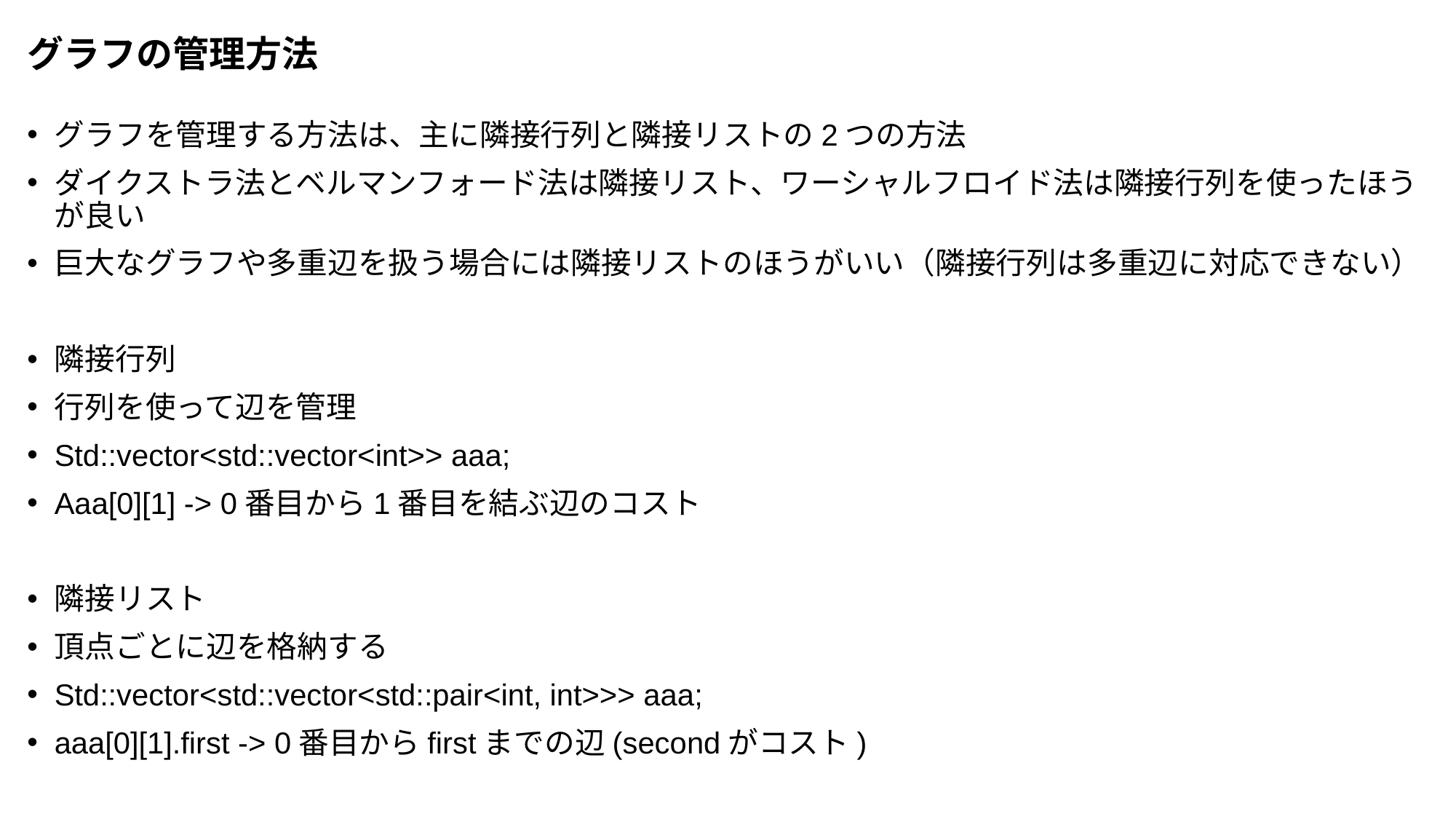

# グラフの管理方法
グラフを管理する方法は、主に隣接行列と隣接リストの2つの方法
ダイクストラ法とベルマンフォード法は隣接リスト、ワーシャルフロイド法は隣接行列を使ったほうが良い
巨大なグラフや多重辺を扱う場合には隣接リストのほうがいい（隣接行列は多重辺に対応できない）

隣接行列
行列を使って辺を管理
Std::vector<std::vector<int>> aaa;
Aaa[0][1] -> 0番目から1番目を結ぶ辺のコスト

隣接リスト
頂点ごとに辺を格納する
Std::vector<std::vector<std::pair<int, int>>> aaa;
aaa[0][1].first -> 0番目からfirstまでの辺(secondがコスト)